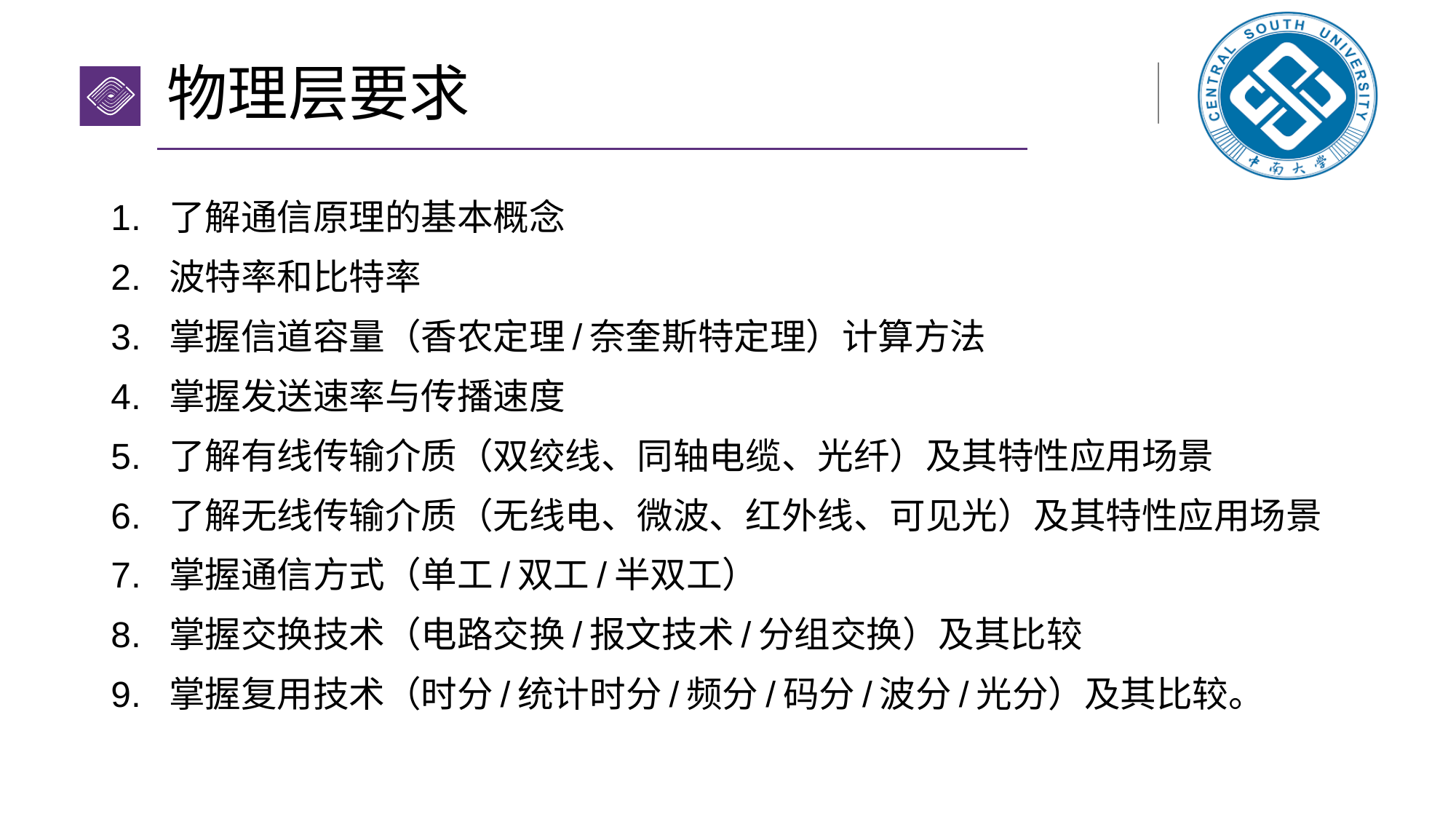

# 物理层要求
了解通信原理的基本概念
波特率和比特率
掌握信道容量（香农定理/奈奎斯特定理）计算方法
掌握发送速率与传播速度
了解有线传输介质（双绞线、同轴电缆、光纤）及其特性应用场景
了解无线传输介质（无线电、微波、红外线、可见光）及其特性应用场景
掌握通信方式（单工/双工/半双工）
掌握交换技术（电路交换/报文技术/分组交换）及其比较
掌握复用技术（时分/统计时分/频分/码分/波分/光分）及其比较。
3